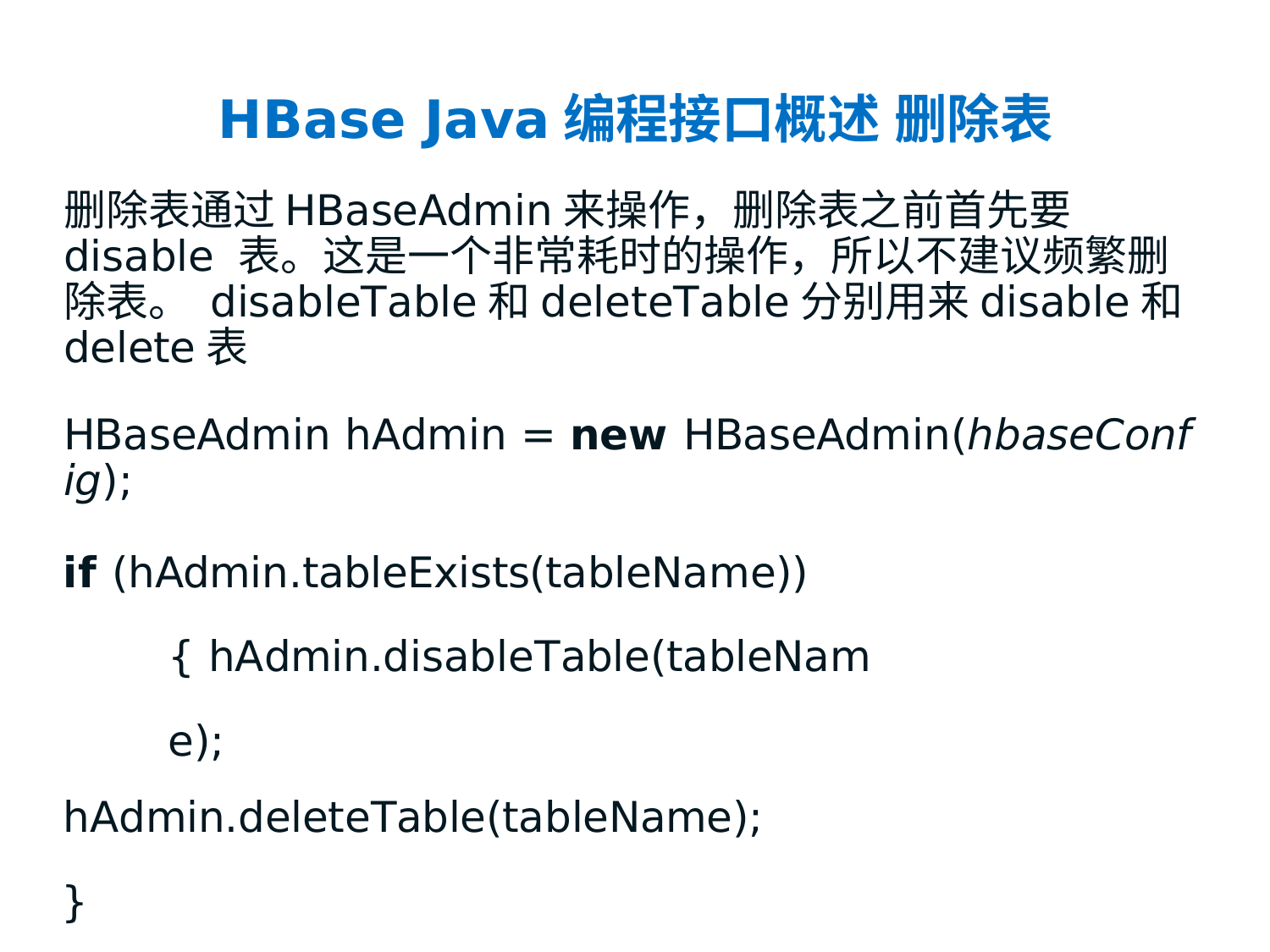

# HBase Java编程接口概述 删除表
删除表通过HBaseAdmin来操作，删除表之前首先要disable 表。这是一个非常耗时的操作，所以不建议频繁删除表。 disableTable和deleteTable分别用来disable和delete表

HBaseAdmin hAdmin = new HBaseAdmin(hbaseConf ig);
if (hAdmin.tableExists(tableName)) { hAdmin.disableTable(tableName);
hAdmin.deleteTable(tableName);
}